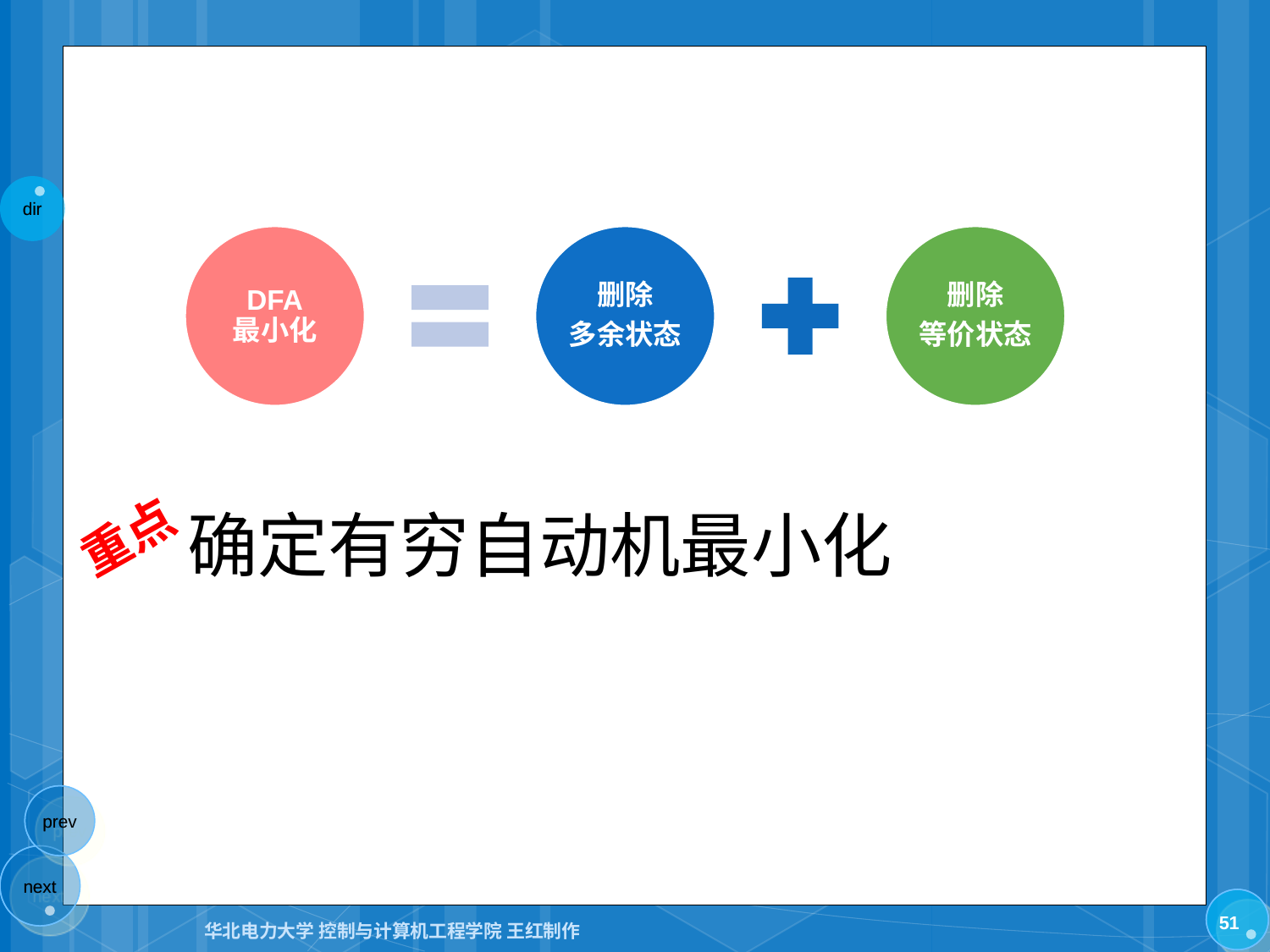

DFA
最小化
删除
多余状态
删除
等价状态

# 确定有穷自动机最小化
重点

51
华北电力大学 控制与计算机工程学院 王红制作